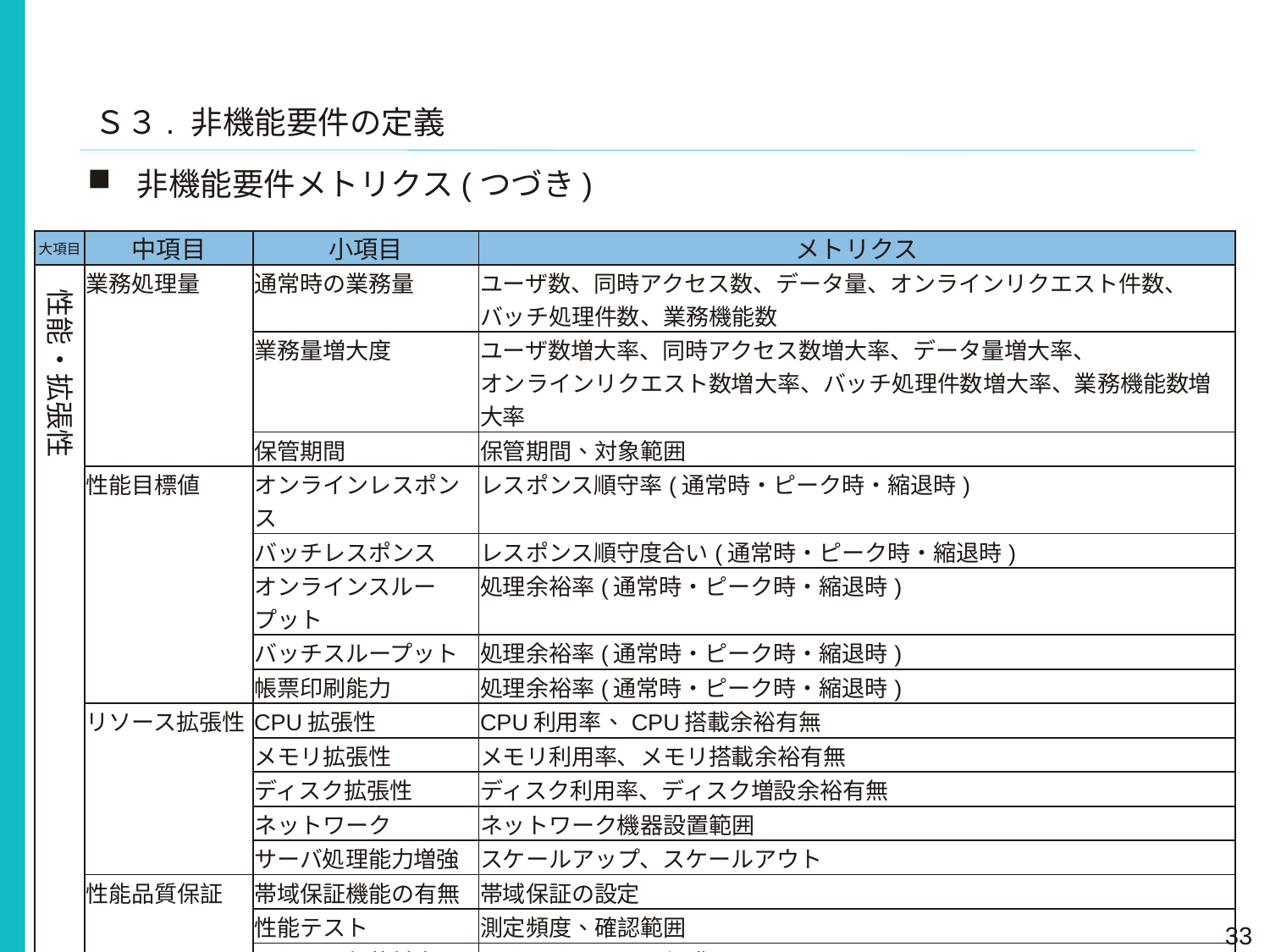

Ｓ３. 非機能要件の定義
非機能要件メトリクス(つづき)
| 大項目 | 中項目 | 小項目 | メトリクス |
| --- | --- | --- | --- |
|  | 業務処理量 | 通常時の業務量 | ユーザ数、同時アクセス数、データ量、オンラインリクエスト件数、 バッチ処理件数、業務機能数 |
|  |  | 業務量増大度 | ユーザ数増大率、同時アクセス数増大率、データ量増大率、 オンラインリクエスト数増大率、バッチ処理件数増大率、業務機能数増大率 |
|  |  | 保管期間 | 保管期間、対象範囲 |
|  | 性能目標値 | オンラインレスポンス | レスポンス順守率(通常時・ピーク時・縮退時) |
|  |  | バッチレスポンス | レスポンス順守度合い(通常時・ピーク時・縮退時) |
|  |  | オンラインスループット | 処理余裕率(通常時・ピーク時・縮退時) |
|  |  | バッチスループット | 処理余裕率(通常時・ピーク時・縮退時) |
|  |  | 帳票印刷能力 | 処理余裕率(通常時・ピーク時・縮退時) |
|  | リソース拡張性 | CPU拡張性 | CPU利用率、CPU搭載余裕有無 |
|  |  | メモリ拡張性 | メモリ利用率、メモリ搭載余裕有無 |
|  |  | ディスク拡張性 | ディスク利用率、ディスク増設余裕有無 |
|  |  | ネットワーク | ネットワーク機器設置範囲 |
|  |  | サーバ処理能力増強 | スケールアップ、スケールアウト |
|  | 性能品質保証 | 帯域保証機能の有無 | 帯域保証の設定 |
|  |  | 性能テスト | 測定頻度、確認範囲 |
|  |  | スパイク負荷対応 | トランザクション保護 |
性能・拡張性
33